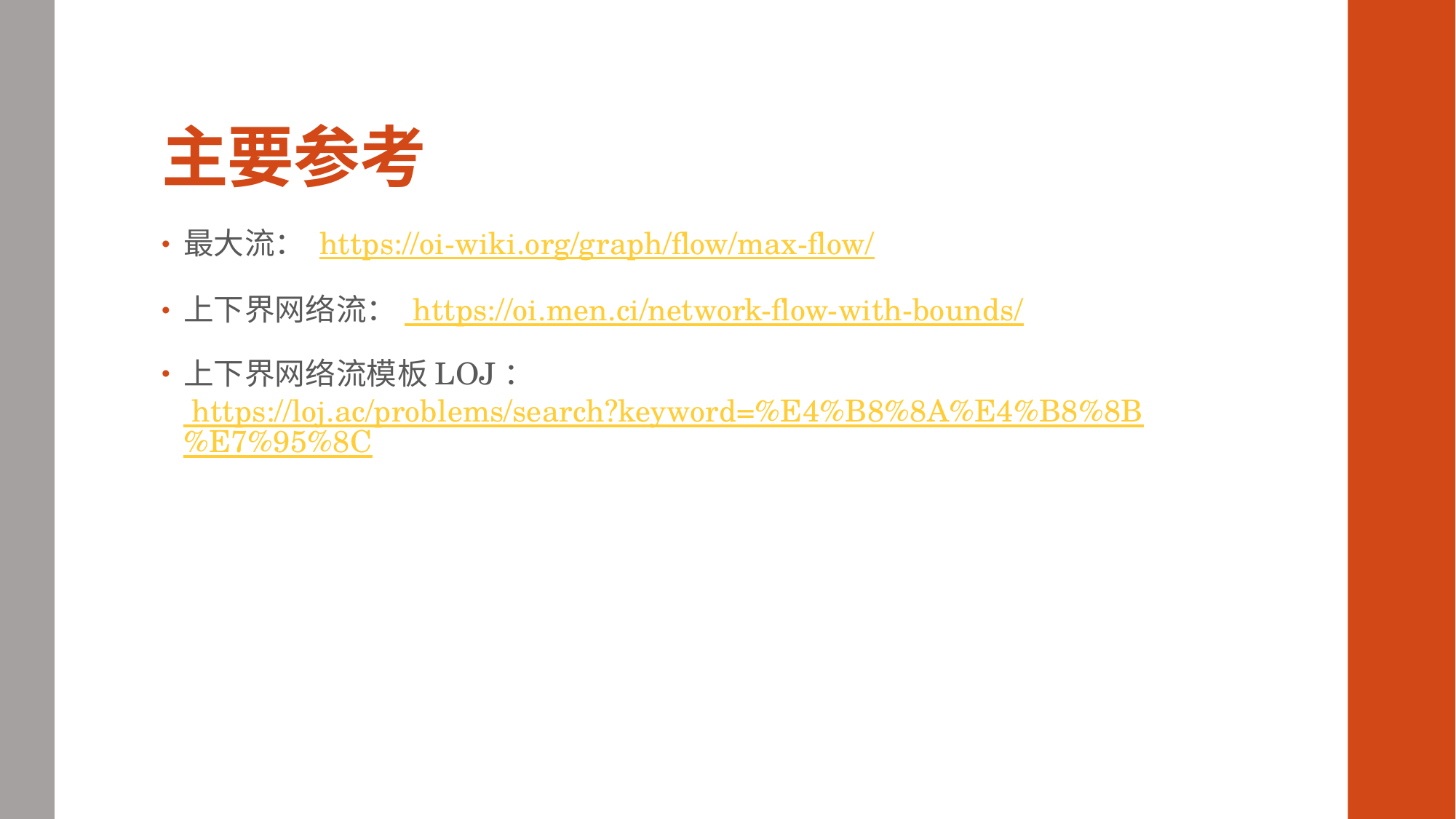

# 主要参考
最大流： https://oi-wiki.org/graph/flow/max-flow/
上下界网络流： https://oi.men.ci/network-flow-with-bounds/
上下界网络流模板LOJ： https://loj.ac/problems/search?keyword=%E4%B8%8A%E4%B8%8B%E7%95%8C